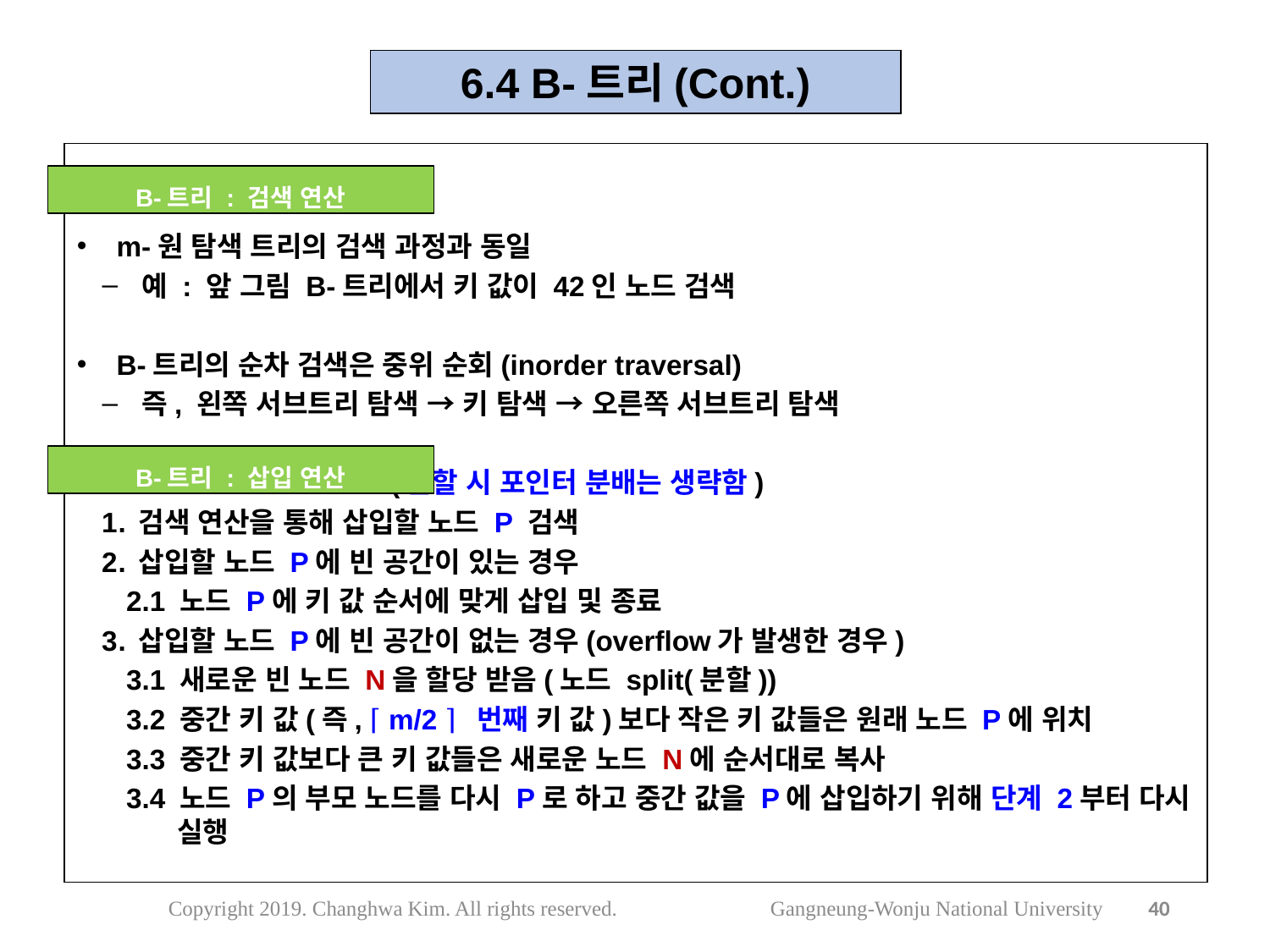

6.4 B-트리(Cont.)

m-원 탐색 트리의 검색 과정과 동일
예 : 앞 그림 B-트리에서 키 값이 42인 노드 검색

B-트리의 순차 검색은 중위 순회(inorder traversal)
즉, 왼쪽 서브트리 탐색 → 키 탐색 → 오른쪽 서브트리 탐색

                                   (분할 시 포인터 분배는 생략함)
검색 연산을 통해 삽입할 노드 P 검색
삽입할 노드 P에 빈 공간이 있는 경우
2.1 노드 P에 키 값 순서에 맞게 삽입 및 종료
삽입할 노드 P에 빈 공간이 없는 경우(overflow가 발생한 경우)
3.1 새로운 빈 노드 N을 할당 받음(노드 split(분할))
3.2 중간 키 값(즉, ⌈ m/2 ⌉  번째 키 값)보다 작은 키 값들은 원래 노드 P에 위치
3.3 중간 키 값보다 큰 키 값들은 새로운 노드 N에 순서대로 복사
3.4 노드 P의 부모 노드를 다시 P로 하고 중간 값을 P에 삽입하기 위해 단계 2부터 다시 실행
B-트리 : 검색 연산
B-트리 : 삽입 연산
Copyright 2019. Changhwa Kim. All rights reserved.                             Gangneung-Wonju National University
40
40